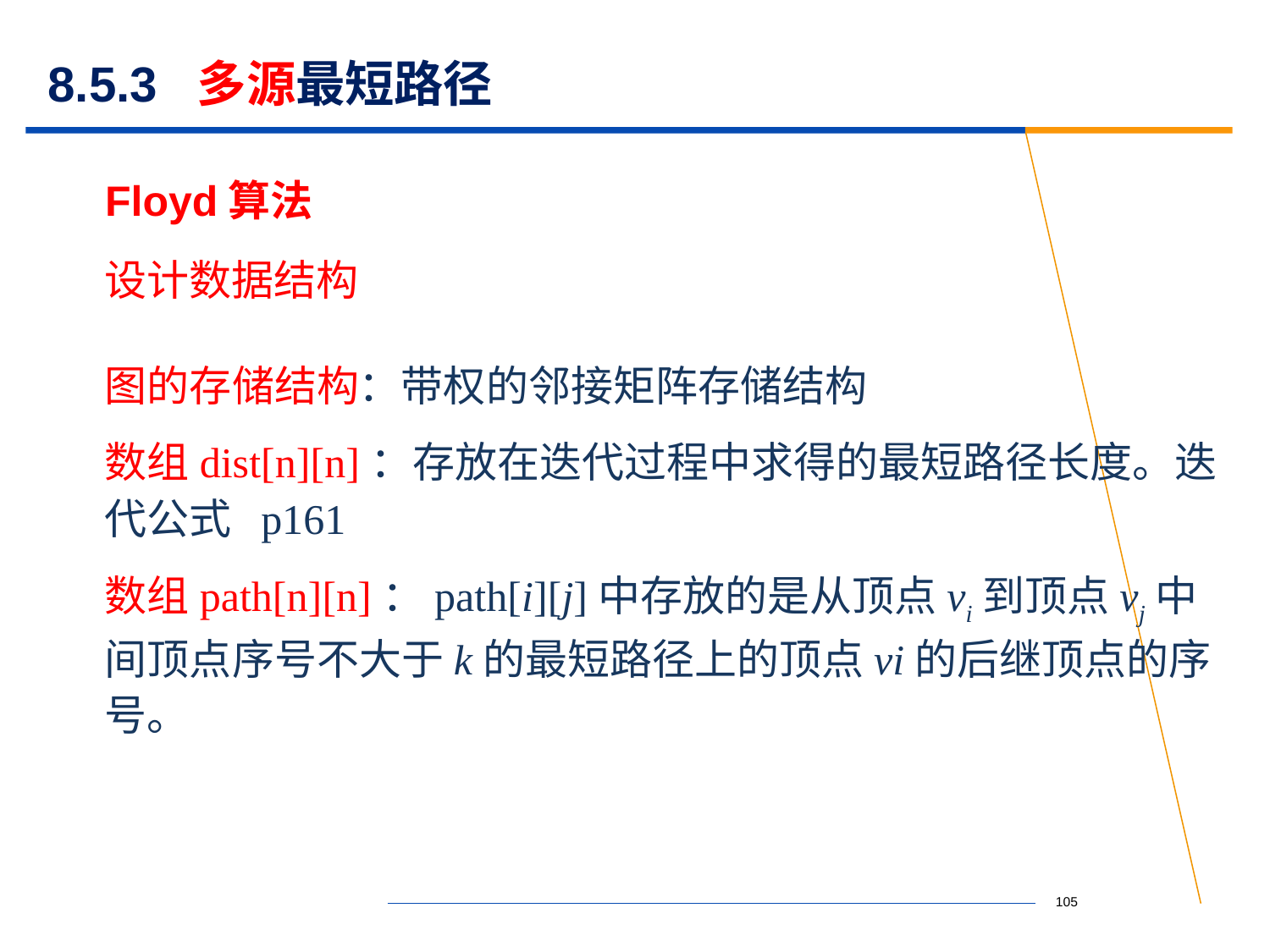

# 8.5.3  多源最短路径
Floyd算法
设计数据结构
图的存储结构：带权的邻接矩阵存储结构
数组dist[n][n]：存放在迭代过程中求得的最短路径长度。迭代公式  p161
数组path[n][n]：path[i][j]中存放的是从顶点vi到顶点vj中间顶点序号不大于k的最短路径上的顶点vi的后继顶点的序号。